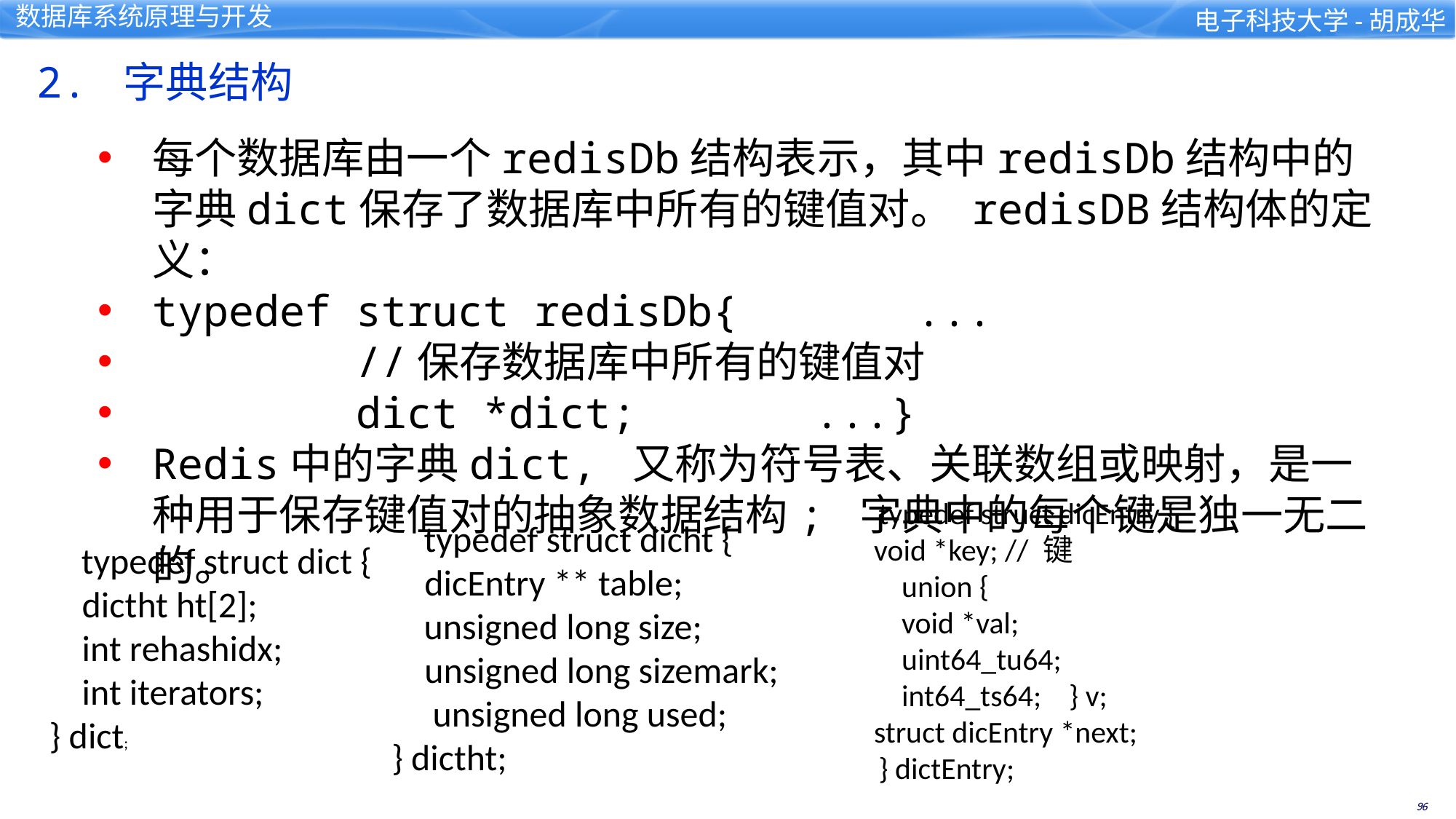

2. 字典结构
每个数据库由一个redisDb结构表示，其中redisDb结构中的字典dict保存了数据库中所有的键值对。 redisDB结构体的定义：
typedef struct redisDb{       ...
        //保存数据库中所有的键值对
        dict *dict;       ...}
Redis中的字典dict, 又称为符号表、关联数组或映射，是一种用于保存键值对的抽象数据结构; 字典中的每个键是独一无二的。
typedef struct dicEntry {
    void *key; // 键
        union {
        void *val;
        uint64_tu64;
        int64_ts64;    } v;
    struct dicEntry *next;
} dictEntry;
typedef struct dicht {
    dicEntry ** table;
unsigned long size;
    unsigned long sizemark;
     unsigned long used;
} dictht;
typedef struct dict {
    dictht ht[2];
    int rehashidx;
    int iterators;
} dict;